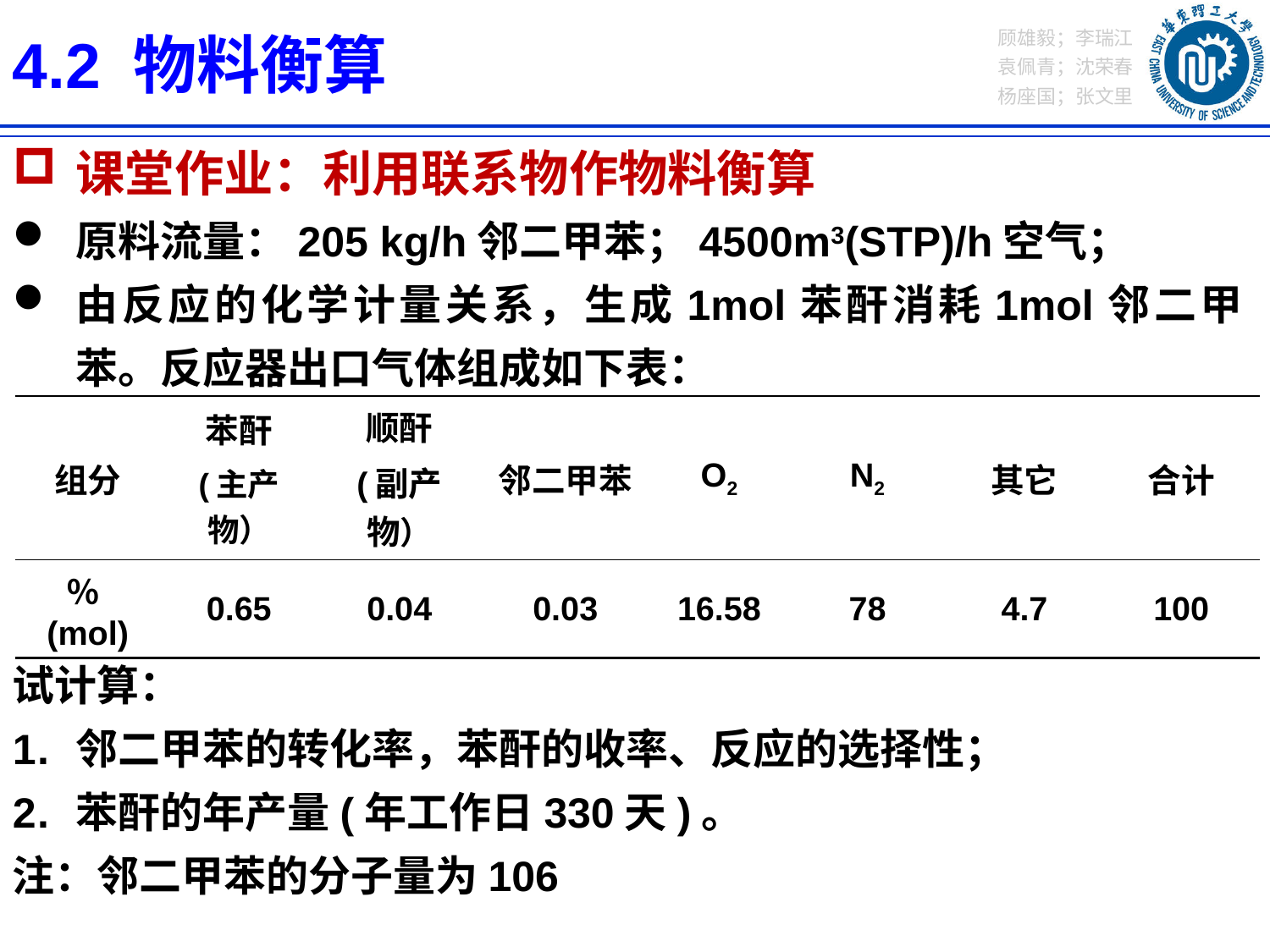

4.2 物料衡算
课堂作业：利用联系物作物料衡算
原料流量：205 kg/h邻二甲苯；4500m3(STP)/h空气；
由反应的化学计量关系，生成1mol苯酐消耗1mol邻二甲苯。反应器出口气体组成如下表：

试计算：
邻二甲苯的转化率，苯酐的收率、反应的选择性；
苯酐的年产量(年工作日330天)。
注：邻二甲苯的分子量为106

| 组分 | 苯酐 (主产物） | 顺酐 (副产物） | 邻二甲苯 | O2 | N2 | 其它 | 合计 |
| --- | --- | --- | --- | --- | --- | --- | --- |
| ％(mol) | 0.65 | 0.04 | 0.03 | 16.58 | 78 | 4.7 | 100 |